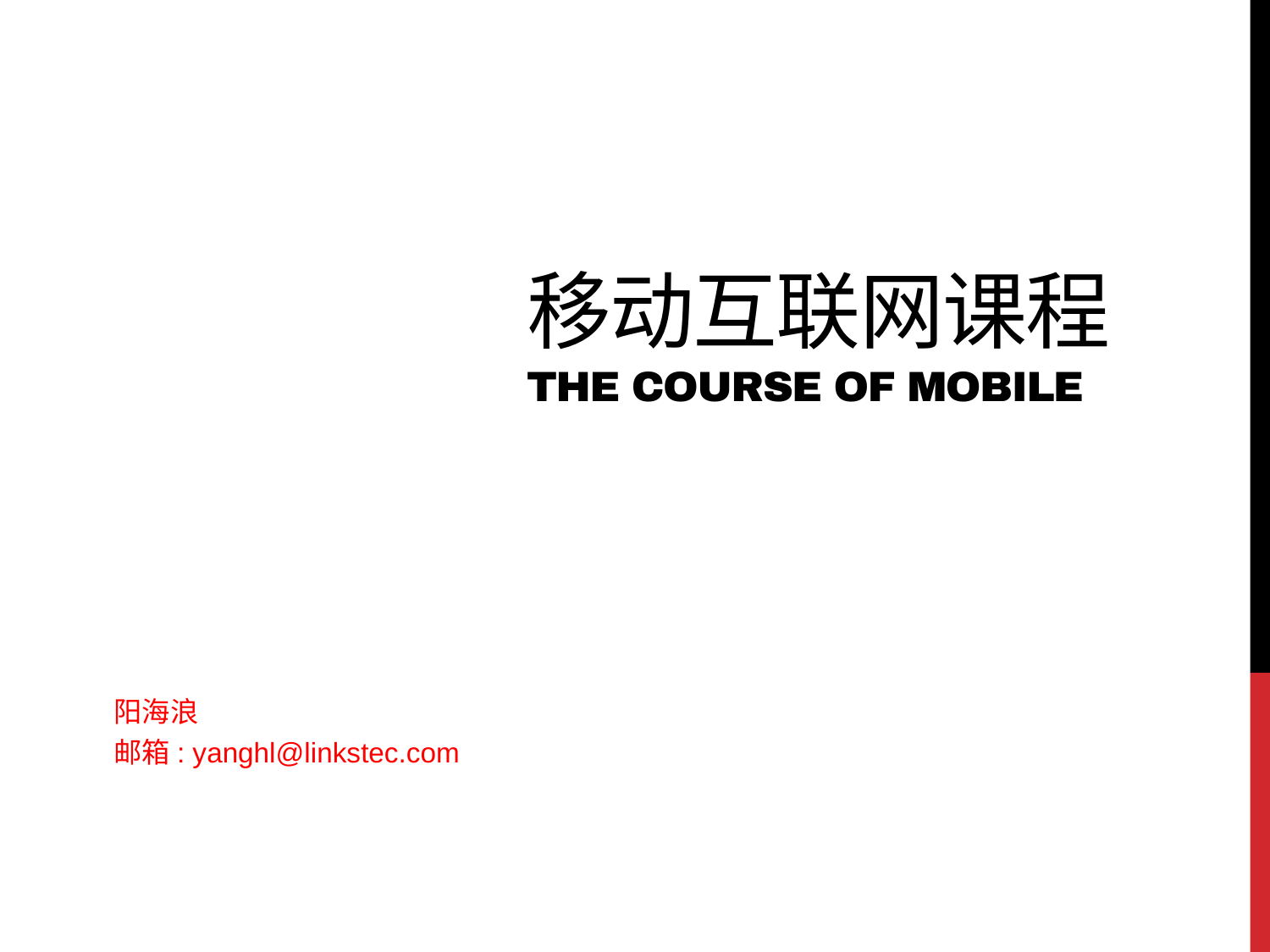

# 移动互联网课程 The course Of Mobile
阳海浪
邮箱: yanghl@linkstec.com